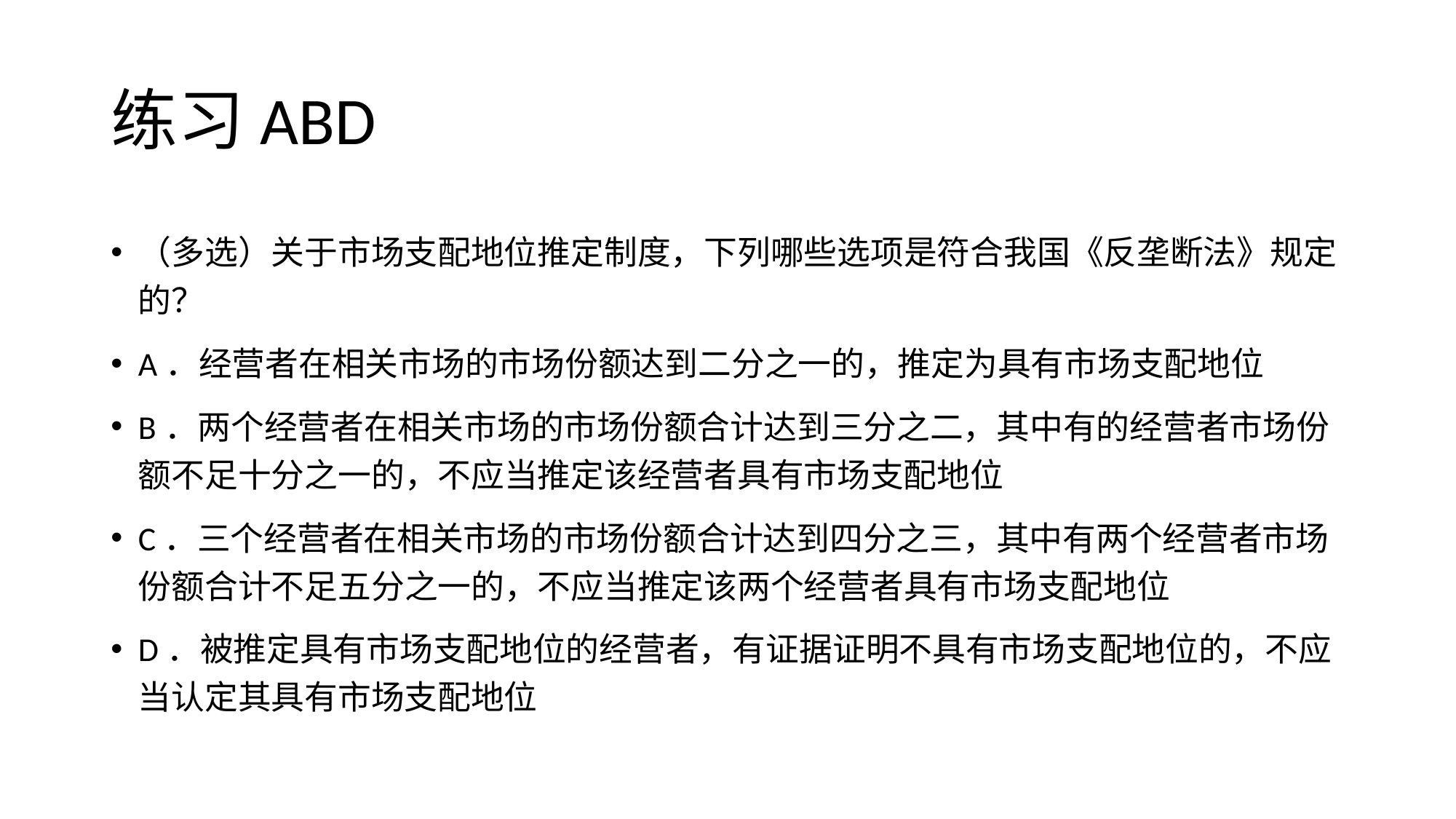

# 练习ABD
（多选）关于市场支配地位推定制度，下列哪些选项是符合我国《反垄断法》规定的？
A．经营者在相关市场的市场份额达到二分之一的，推定为具有市场支配地位
B．两个经营者在相关市场的市场份额合计达到三分之二，其中有的经营者市场份额不足十分之一的，不应当推定该经营者具有市场支配地位
C．三个经营者在相关市场的市场份额合计达到四分之三，其中有两个经营者市场份额合计不足五分之一的，不应当推定该两个经营者具有市场支配地位
D．被推定具有市场支配地位的经营者，有证据证明不具有市场支配地位的，不应当认定其具有市场支配地位